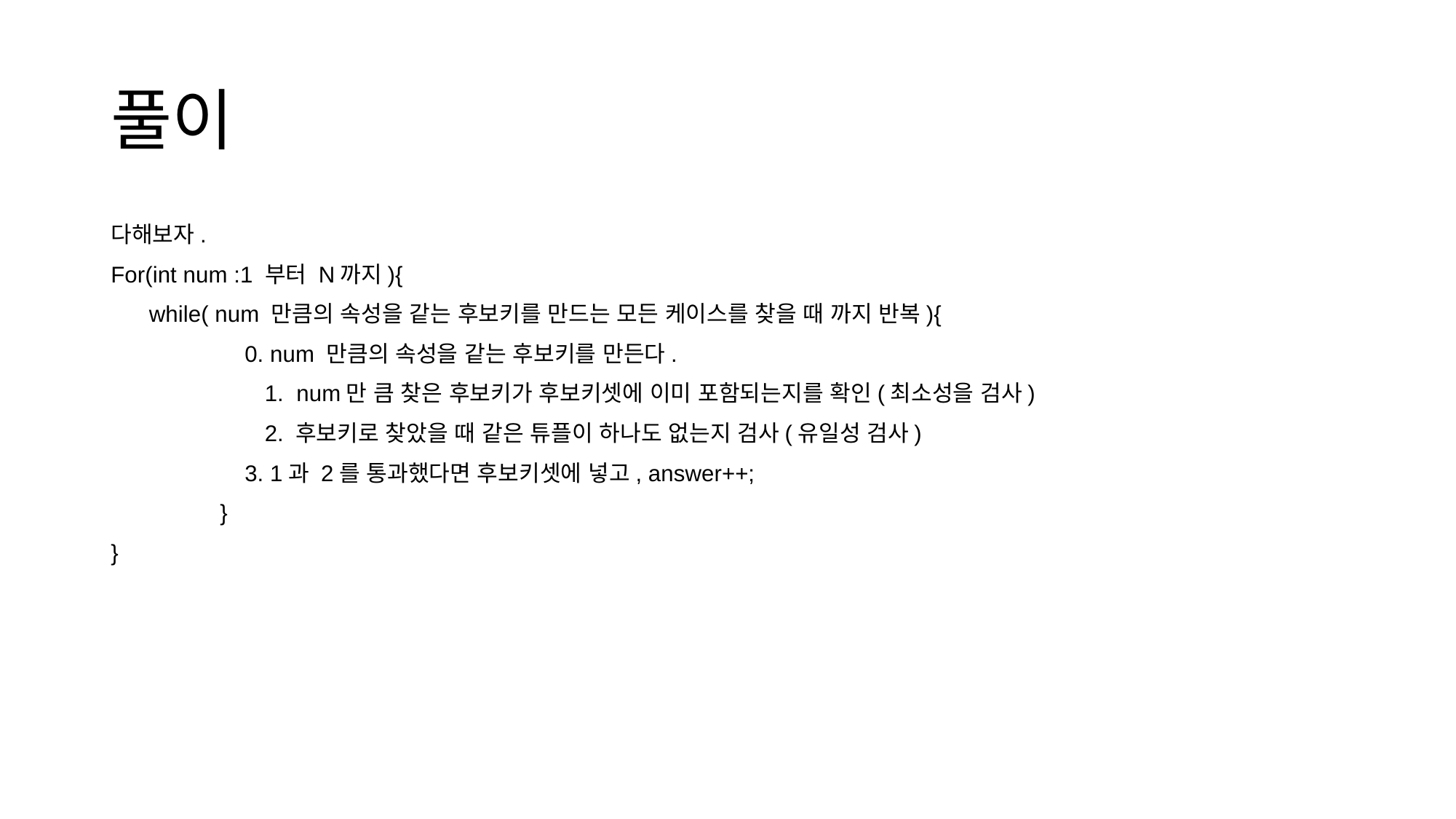

# 풀이
다해보자.
For(int num :1 부터 N까지){
      while( num 만큼의 속성을 같는 후보키를 만드는 모든 케이스를 찾을 때 까지 반복){
                     0. num 만큼의 속성을 같는 후보키를 만든다.
	       1.  num만 큼 찾은 후보키가 후보키셋에 이미 포함되는지를 확인(최소성을 검사)
	       2. 후보키로 찾았을 때 같은 튜플이 하나도 없는지 검사(유일성 검사)
                     3. 1과 2를 통과했다면 후보키셋에 넣고, answer++;
	}
}